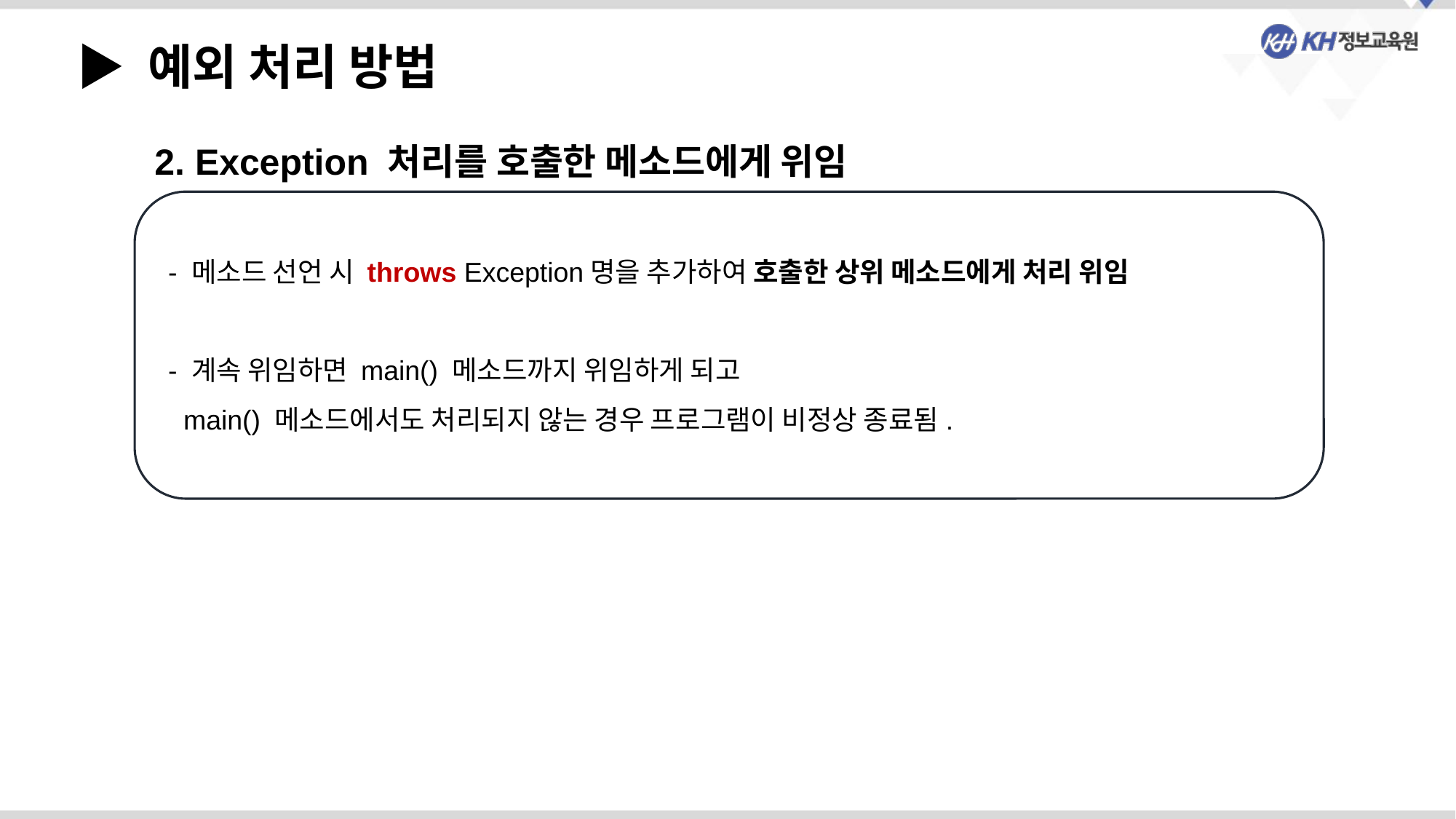

▶ 예외 처리 방법
2. Exception 처리를 호출한 메소드에게 위임

 - 메소드 선언 시 throws Exception명을 추가하여 호출한 상위 메소드에게 처리 위임

 - 계속 위임하면 main() 메소드까지 위임하게 되고
   main() 메소드에서도 처리되지 않는 경우 프로그램이 비정상 종료됨.